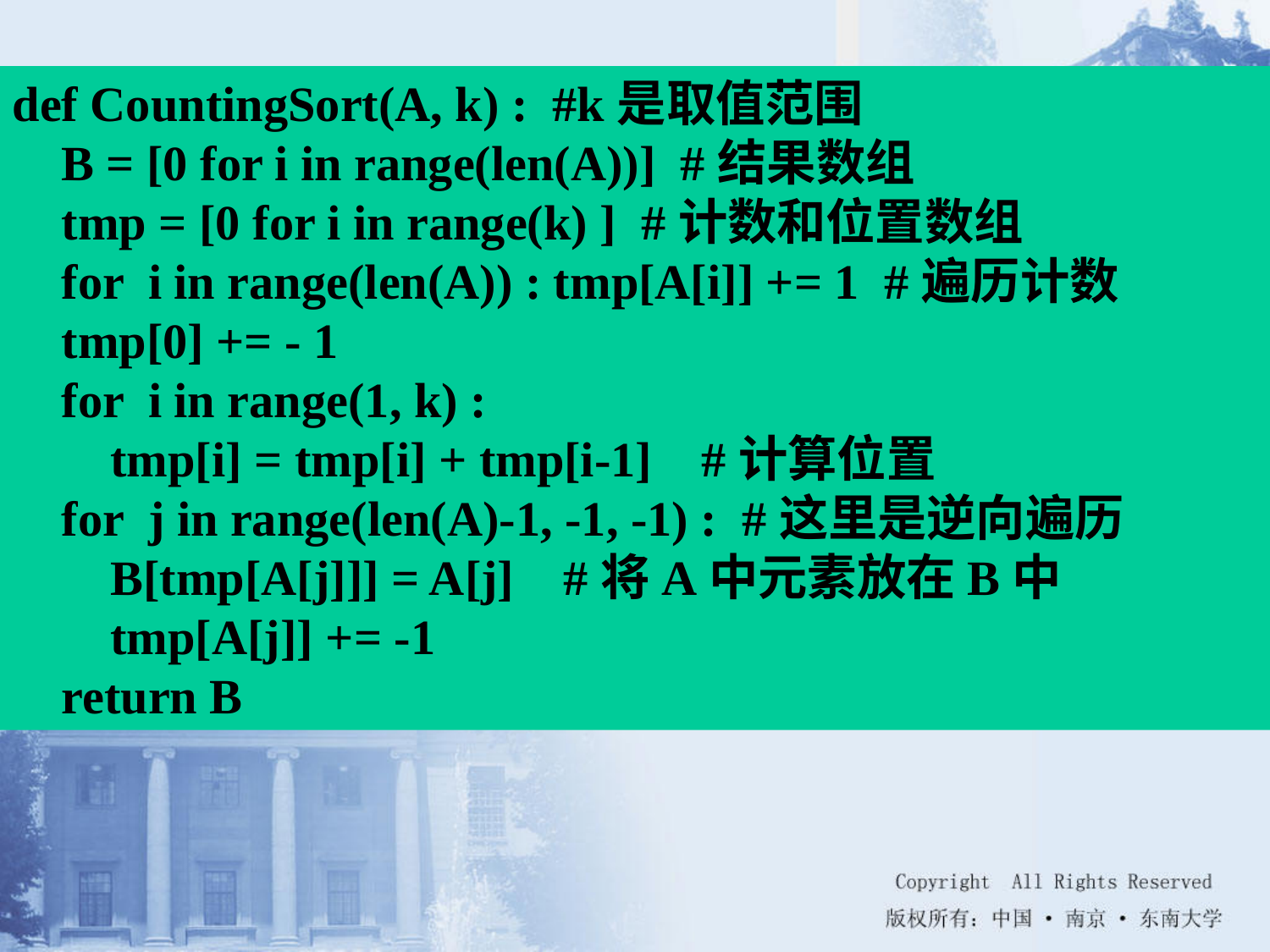

def CountingSort(A, k) :  #k是取值范围
    B = [0 for i in range(len(A))]  #结果数组
    tmp = [0 for i in range(k) ]  #计数和位置数组
    for  i in range(len(A)) : tmp[A[i]] += 1  #遍历计数
    tmp[0] += - 1
    for  i in range(1, k) :
        tmp[i] = tmp[i] + tmp[i-1]    #计算位置
    for  j in range(len(A)-1, -1, -1) :  #这里是逆向遍历
        B[tmp[A[j]]] = A[j]    #将A中元素放在B中
        tmp[A[j]] += -1
    return B